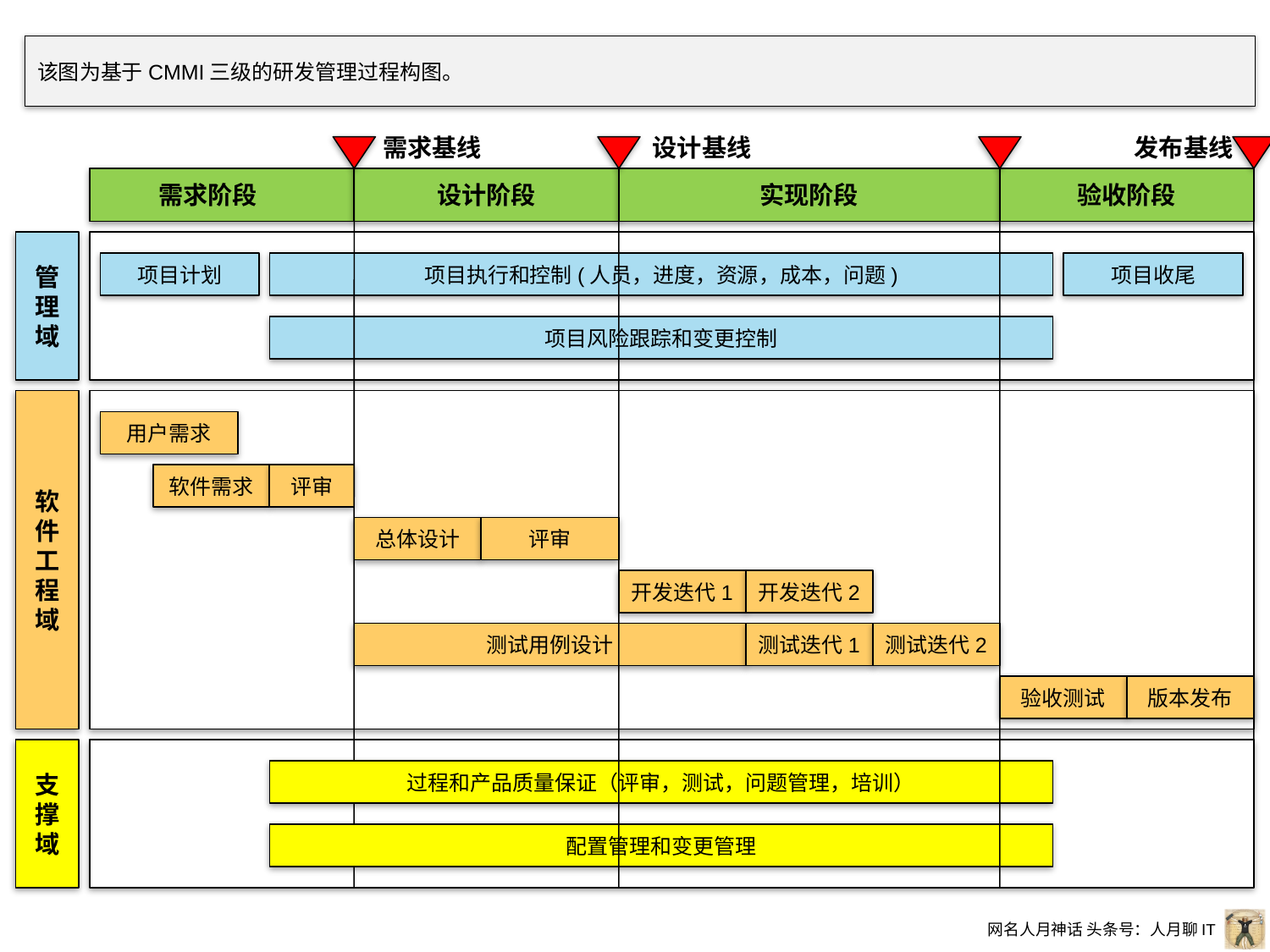

该图为基于CMMI三级的研发管理过程构图。
需求基线
设计基线
发布基线

需求阶段
设计阶段
实现阶段
验收阶段
管理域

项目计划
项目执行和控制(人员，进度，资源，成本，问题)
项目收尾
项目风险跟踪和变更控制
软件工程域

用户需求
软件需求
评审
总体设计
评审
开发迭代1
开发迭代2
测试用例设计
测试迭代1
测试迭代2
验收测试
版本发布
支撑域

过程和产品质量保证（评审，测试，问题管理，培训）
配置管理和变更管理